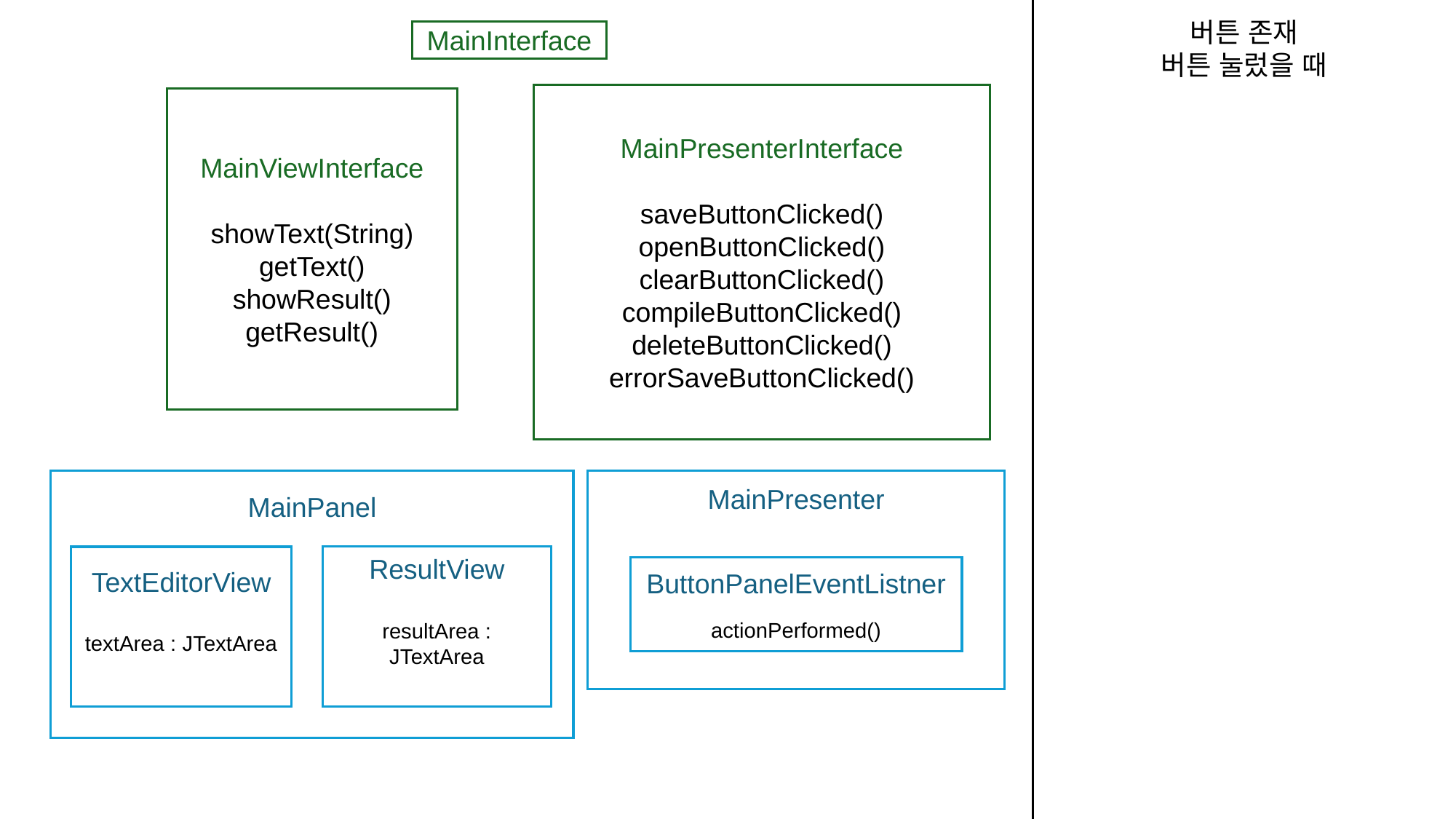

버튼 존재
버튼 눌렀을 때
MainInterface
MainPresenterInterface

saveButtonClicked()
openButtonClicked()
clearButtonClicked()
compileButtonClicked()
deleteButtonClicked()
errorSaveButtonClicked()
MainViewInterface

showText(String)
getText()
showResult()
getResult()
MainPanel

ResultView

resultArea : JTextArea

TextEditorView

textArea : JTextArea

MainPresenter

ButtonPanelEventListner

actionPerformed()